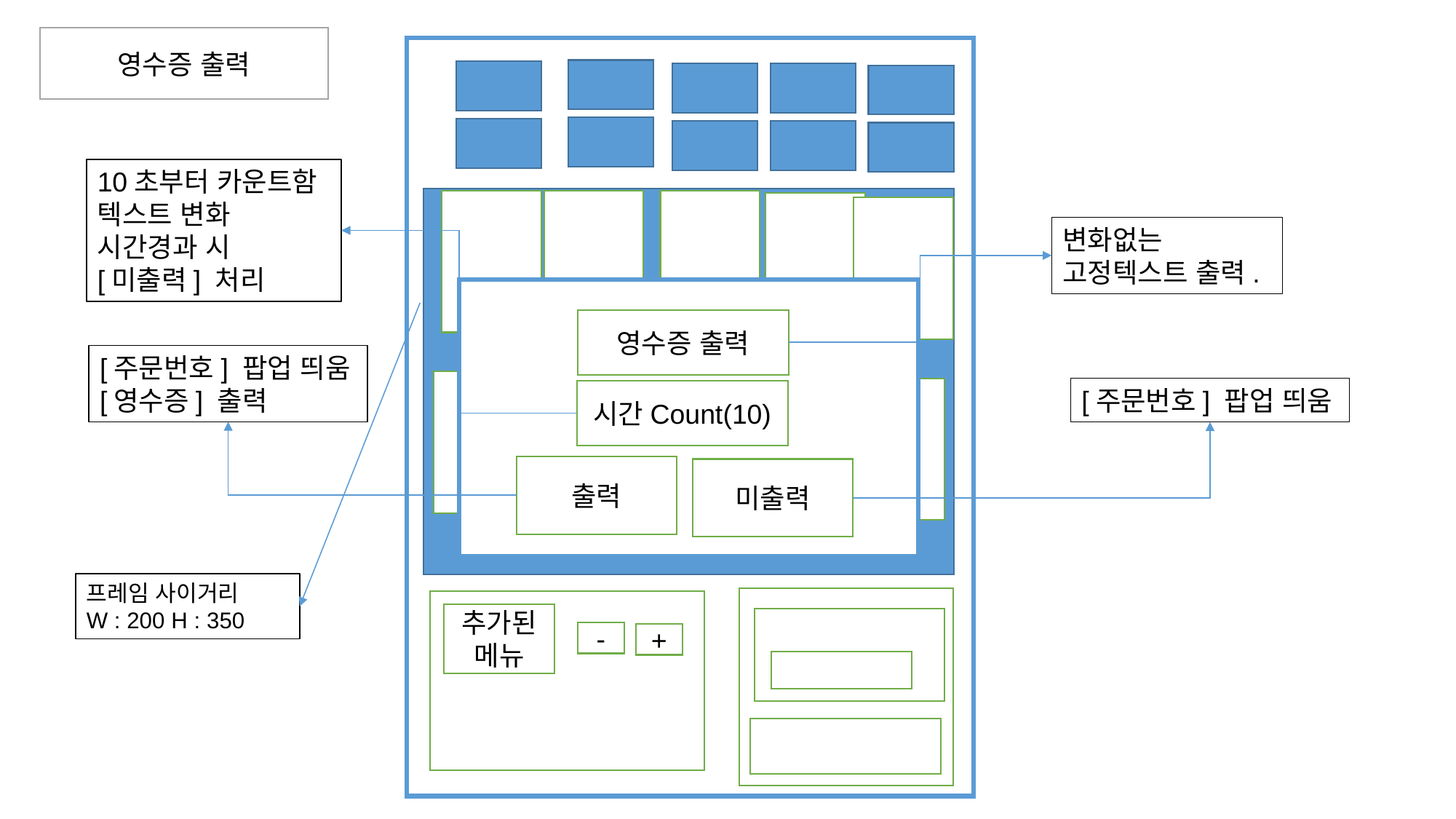

영수증 출력
광고창

10초부터 카운트함
텍스트 변화
시간경과 시
[미출력] 처리

변화없는
고정텍스트 출력.

영수증 출력
[주문번호] 팝업 띄움
[영수증] 출력

[주문번호] 팝업 띄움
시간Count(10)
출력
미출력
프레임 사이거리
W : 200 H : 350

추가된 메뉴

-
+